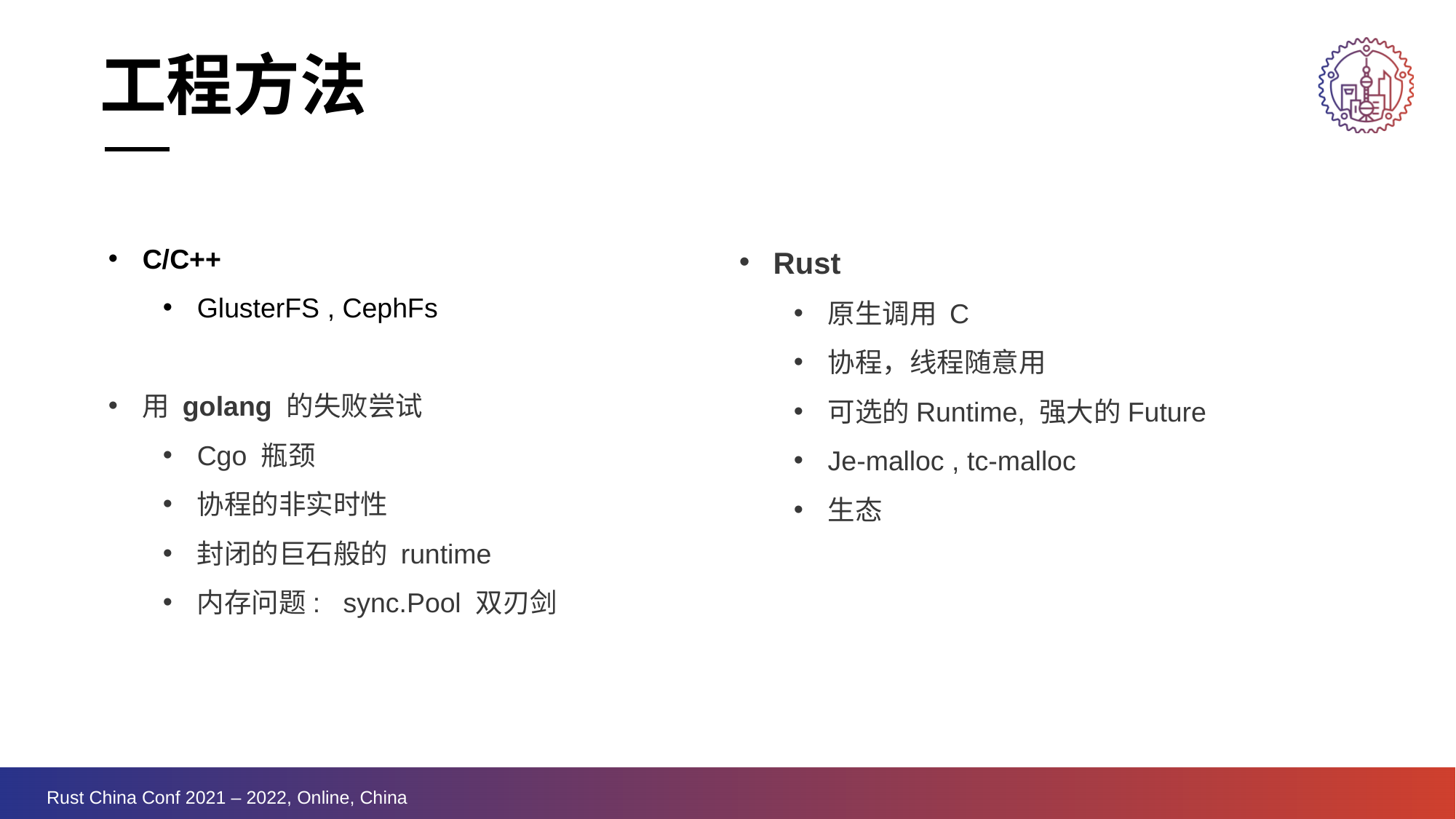

工程方法
C/C++
GlusterFS , CephFs

用 golang 的失败尝试
Cgo 瓶颈
协程的非实时性
封闭的巨石般的 runtime
内存问题:   sync.Pool 双刃剑

Rust
原生调用 C
协程，线程随意用
可选的Runtime, 强大的Future
Je-malloc , tc-malloc
生态